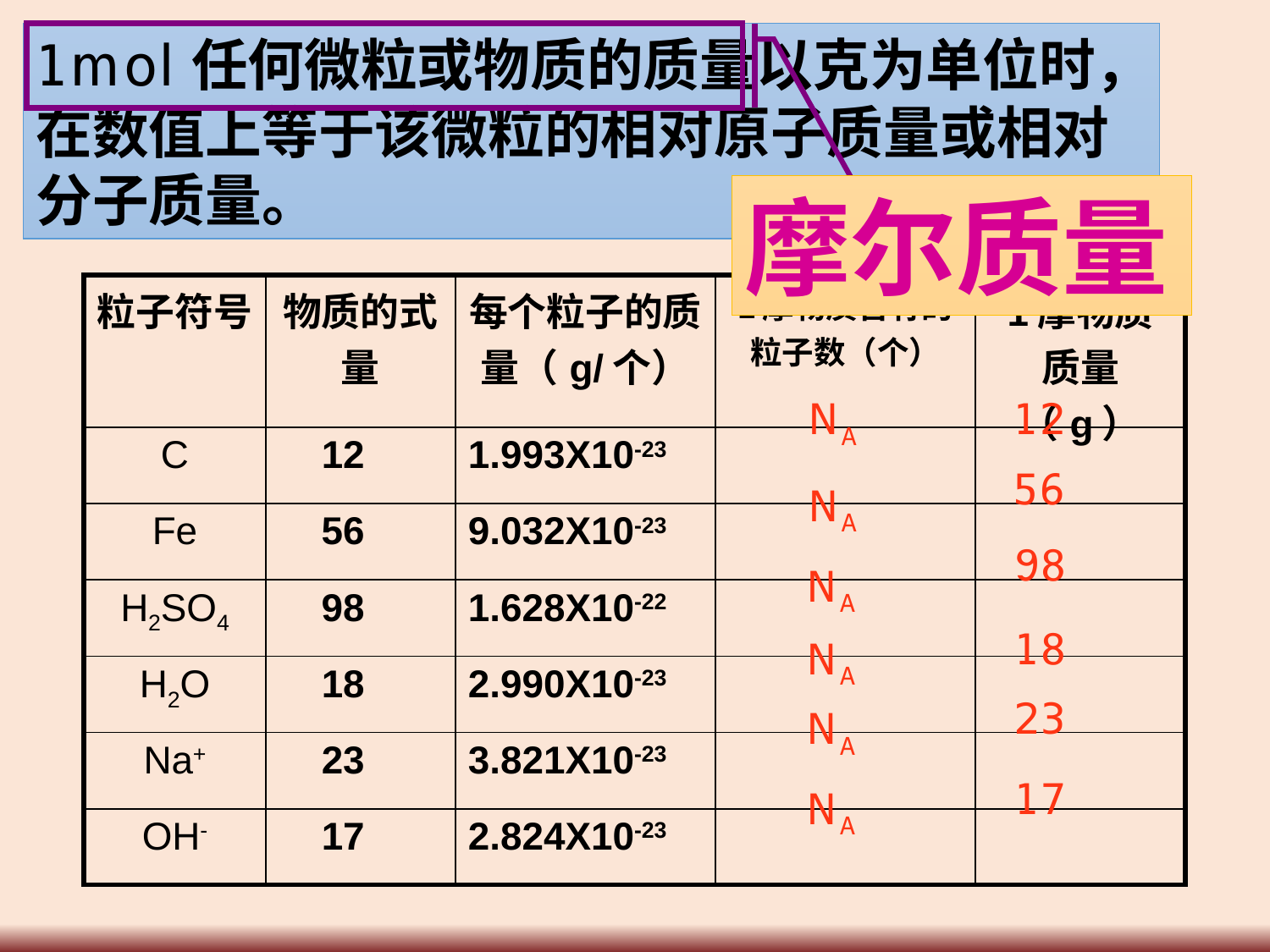

1mol任何微粒或物质的质量以克为单位时，在数值上等于该微粒的相对原子质量或相对分子质量。

摩尔质量
规定0.012 Kg 12C中所含的碳原子数是1mol

那么  对于12C----1摩尔的质量为12g
| 粒子符号 | 物质的式量 | 每个粒子的质量（g/个） | 1摩物质含有的粒子数（个） | 1摩物质质量（g） |
| --- | --- | --- | --- | --- |
| C | 12 | 1.993X10-23 |  |  |
| Fe | 56 | 9.032X10-23 |  |  |
| H2SO4 | 98 | 1.628X10-22 |  |  |
| H2O | 18 | 2.990X10-23 |  |  |
| Na+ | 23 | 3.821X10-23 |  |  |
| OH- | 17 | 2.824X10-23 |  |  |
NA
NA
NA
NA
NA
NA
12
56
98
18
23
17